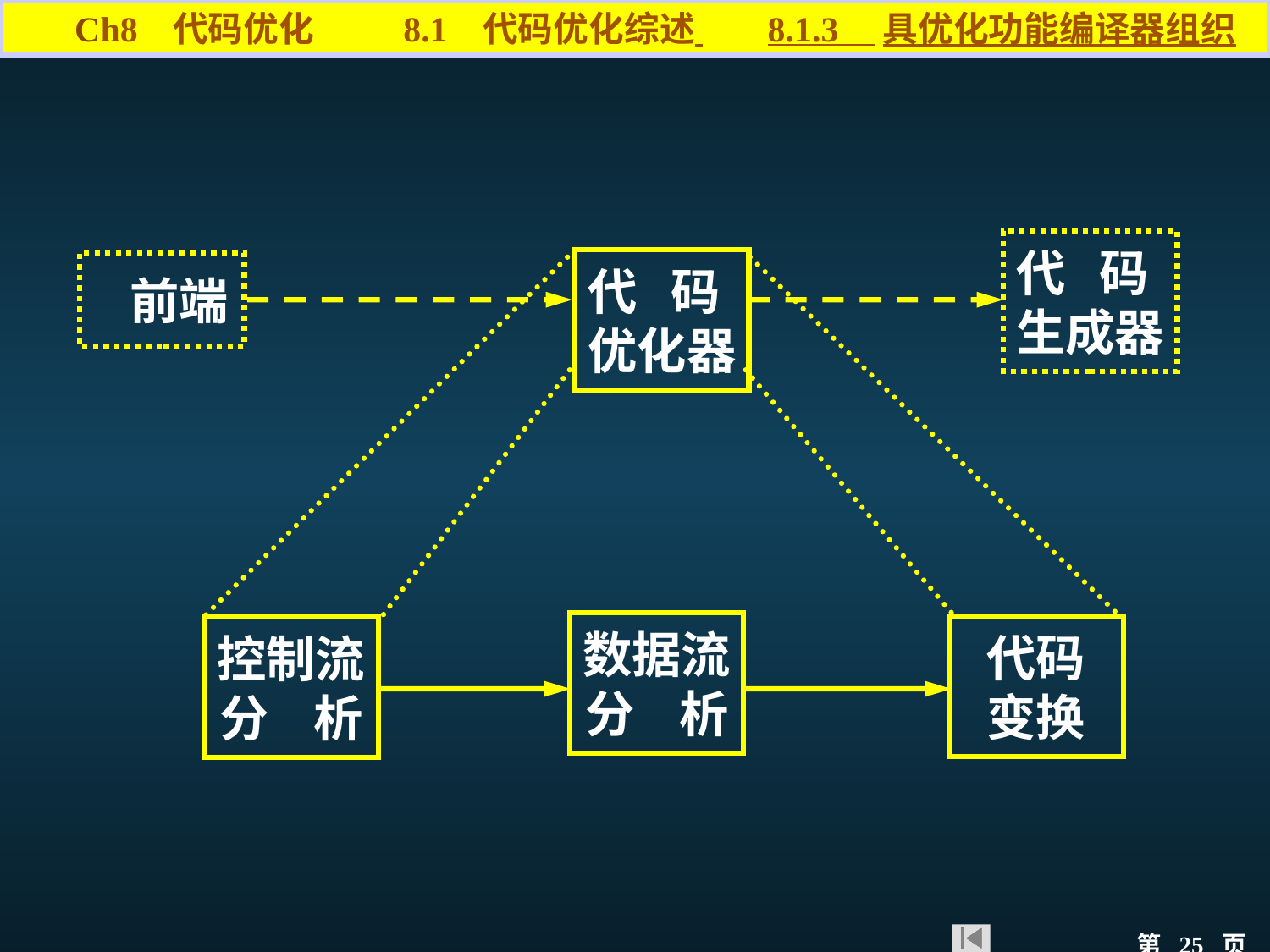

Ch8   代码优化          8.1   代码优化综述        8.1.3    具优化功能编译器组织
代   码
生成器

数据流
分    析
代码
变换
控制流
分    析

代   码
优化器
 前端